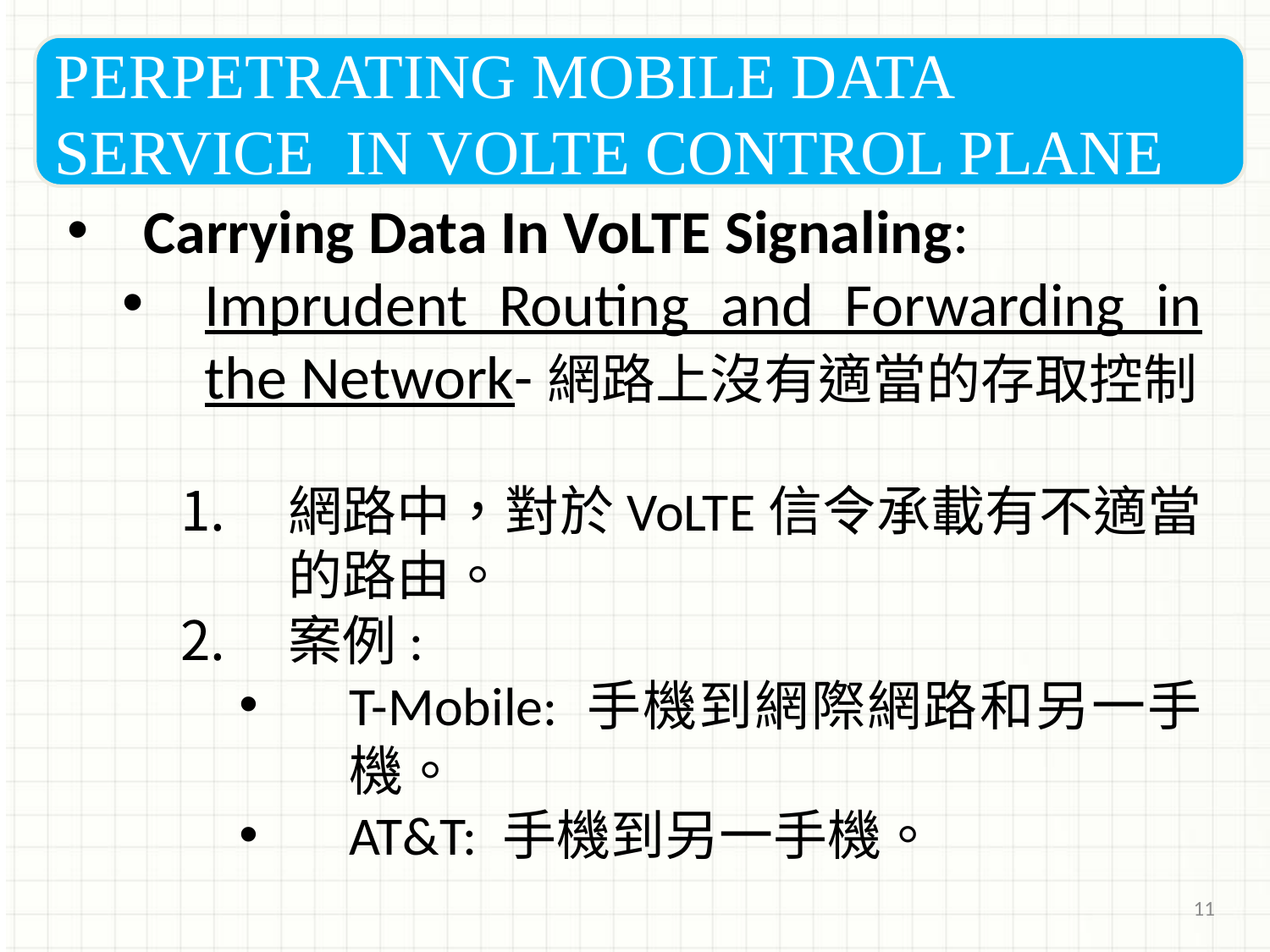

PERPETRATING MOBILE DATA SERVICE  IN VOLTE CONTROL PLANE
Carrying Data In VoLTE Signaling:
Imprudent Routing and Forwarding in the Network-網路上沒有適當的存取控制

網路中，對於VoLTE信令承載有不適當的路由。
案例:
T-Mobile: 手機到網際網路和另一手機。
AT&T: 手機到另一手機。

11